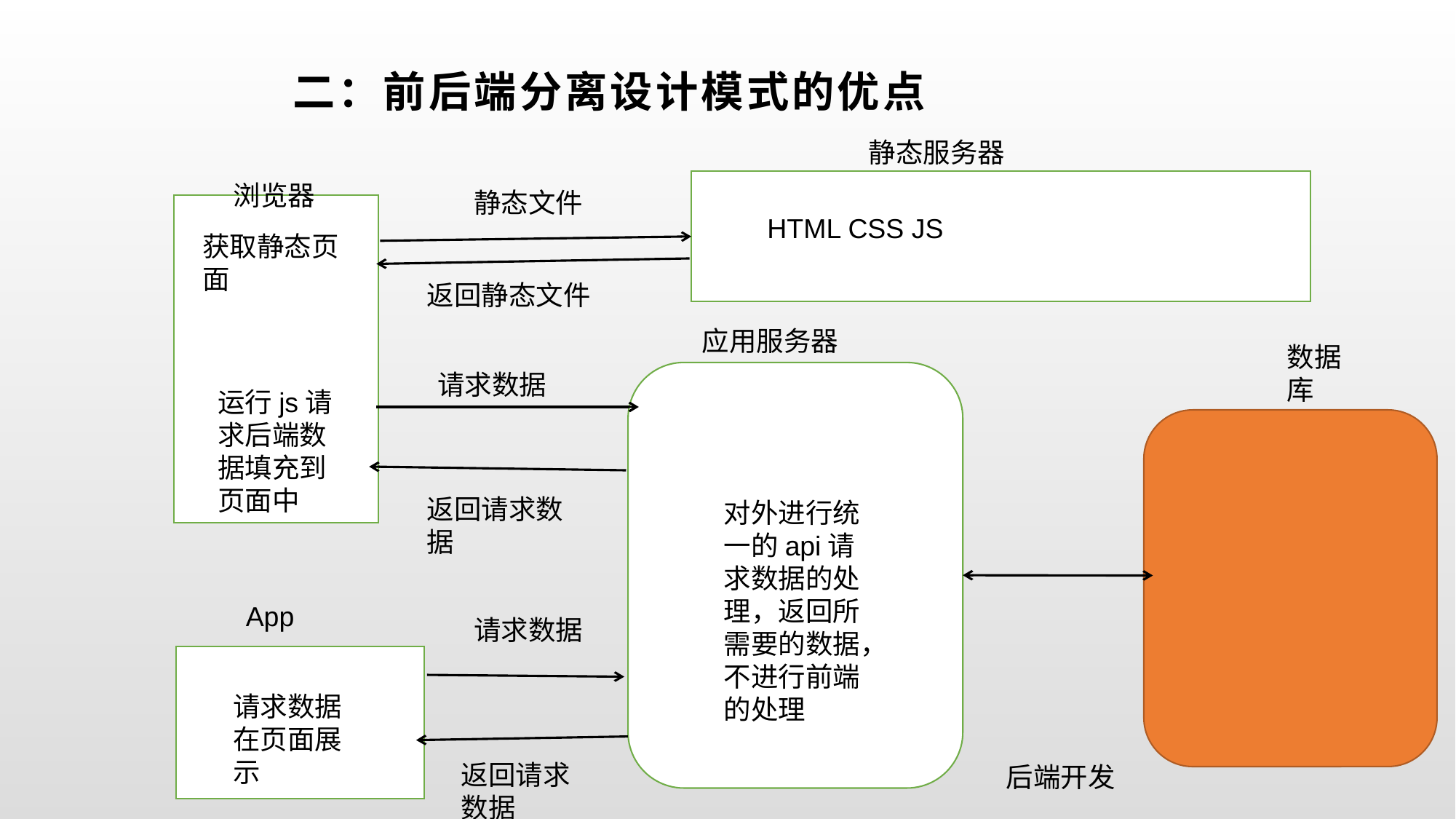

# 二：前后端分离设计模式的优点

静态服务器

浏览器
静态文件

HTML CSS JS
获取静态页面
返回静态文件
应用服务器
数据库
请求数据

运行js请求后端数据填充到页面中

返回请求数据
对外进行统一的api请求数据的处理，返回所需要的数据，不进行前端的处理
App
请求数据

请求数据在页面展示

返回请求数据
后端开发